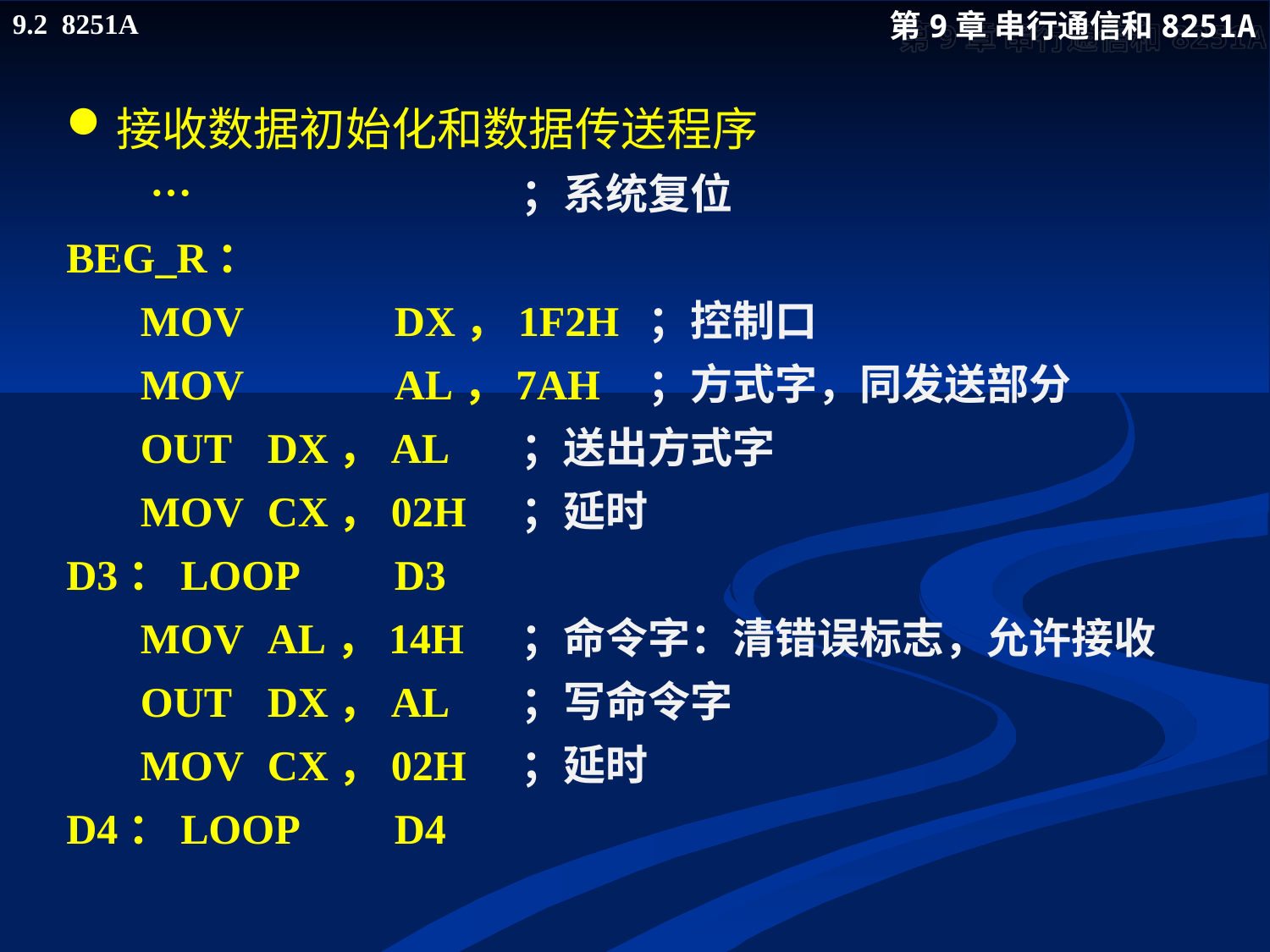

接收数据初始化和数据传送程序
	 …			；系统复位
BEG_R：
	MOV    	DX，1F2H 	；控制口
	MOV    	AL，7AH	；方式字，同发送部分
	OUT	DX，AL	；送出方式字
	MOV	CX，02H	；延时
D3：LOOP	D3
	MOV	AL，14H   	；命令字：清错误标志，允许接收
	OUT	DX，AL	；写命令字
	MOV	CX，02H	；延时
D4：LOOP	D4